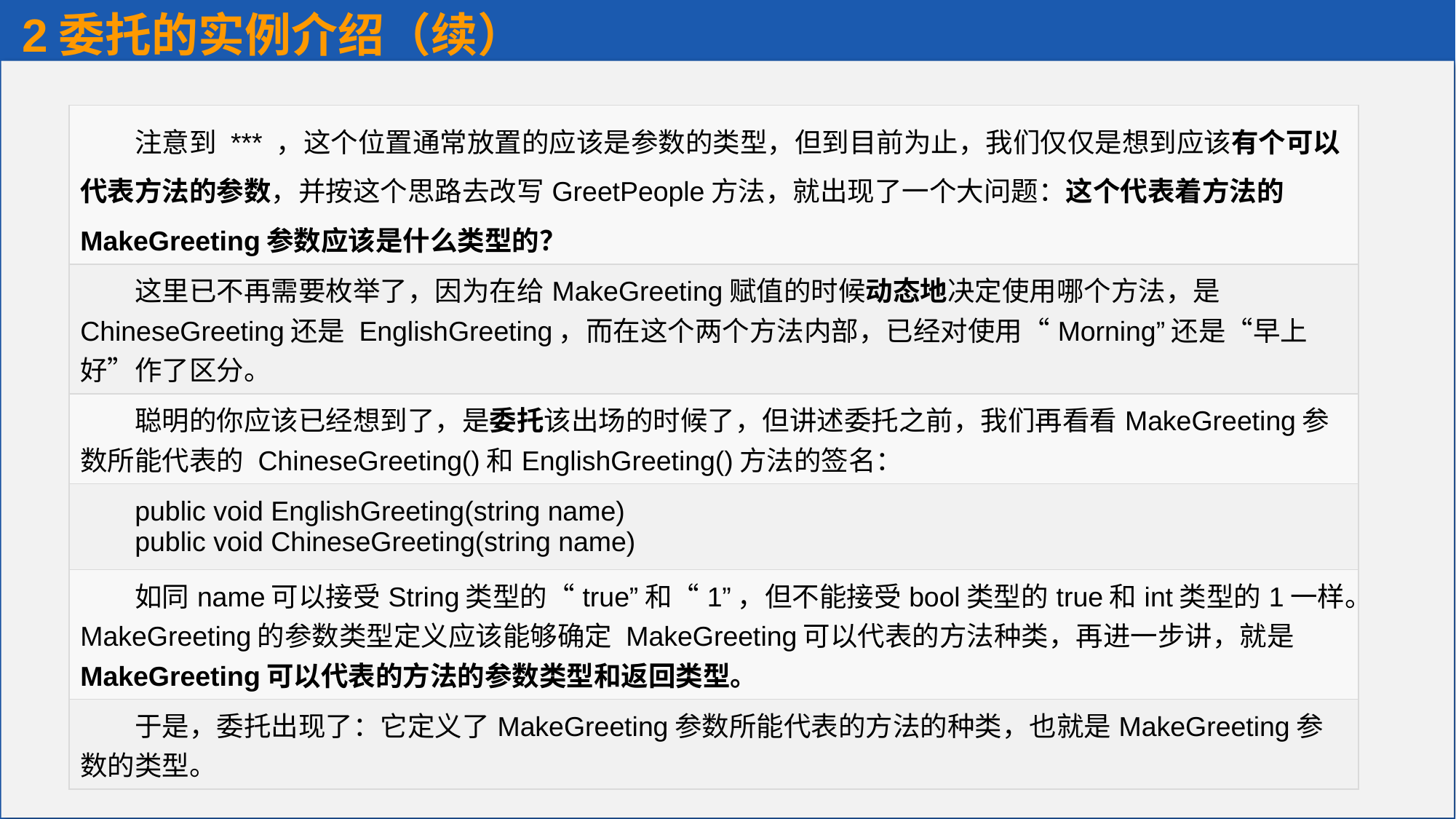

2委托的实例介绍（续）
| 注意到 \*\*\* ，这个位置通常放置的应该是参数的类型，但到目前为止，我们仅仅是想到应该有个可以代表方法的参数，并按这个思路去改写GreetPeople方法，就出现了一个大问题：这个代表着方法的MakeGreeting参数应该是什么类型的？ |
| --- |
| 这里已不再需要枚举了，因为在给MakeGreeting赋值的时候动态地决定使用哪个方法，是ChineseGreeting还是 EnglishGreeting，而在这个两个方法内部，已经对使用“Morning”还是“早上好”作了区分。 |
| 聪明的你应该已经想到了，是委托该出场的时候了，但讲述委托之前，我们再看看MakeGreeting参数所能代表的 ChineseGreeting()和EnglishGreeting()方法的签名： |
| public void EnglishGreeting(string name) public void ChineseGreeting(string name) |
| 如同name可以接受String类型的“true”和“1”，但不能接受bool类型的true和int类型的1一样。MakeGreeting的参数类型定义应该能够确定 MakeGreeting可以代表的方法种类，再进一步讲，就是MakeGreeting可以代表的方法的参数类型和返回类型。 |
| 于是，委托出现了：它定义了MakeGreeting参数所能代表的方法的种类，也就是MakeGreeting参数的类型。 |